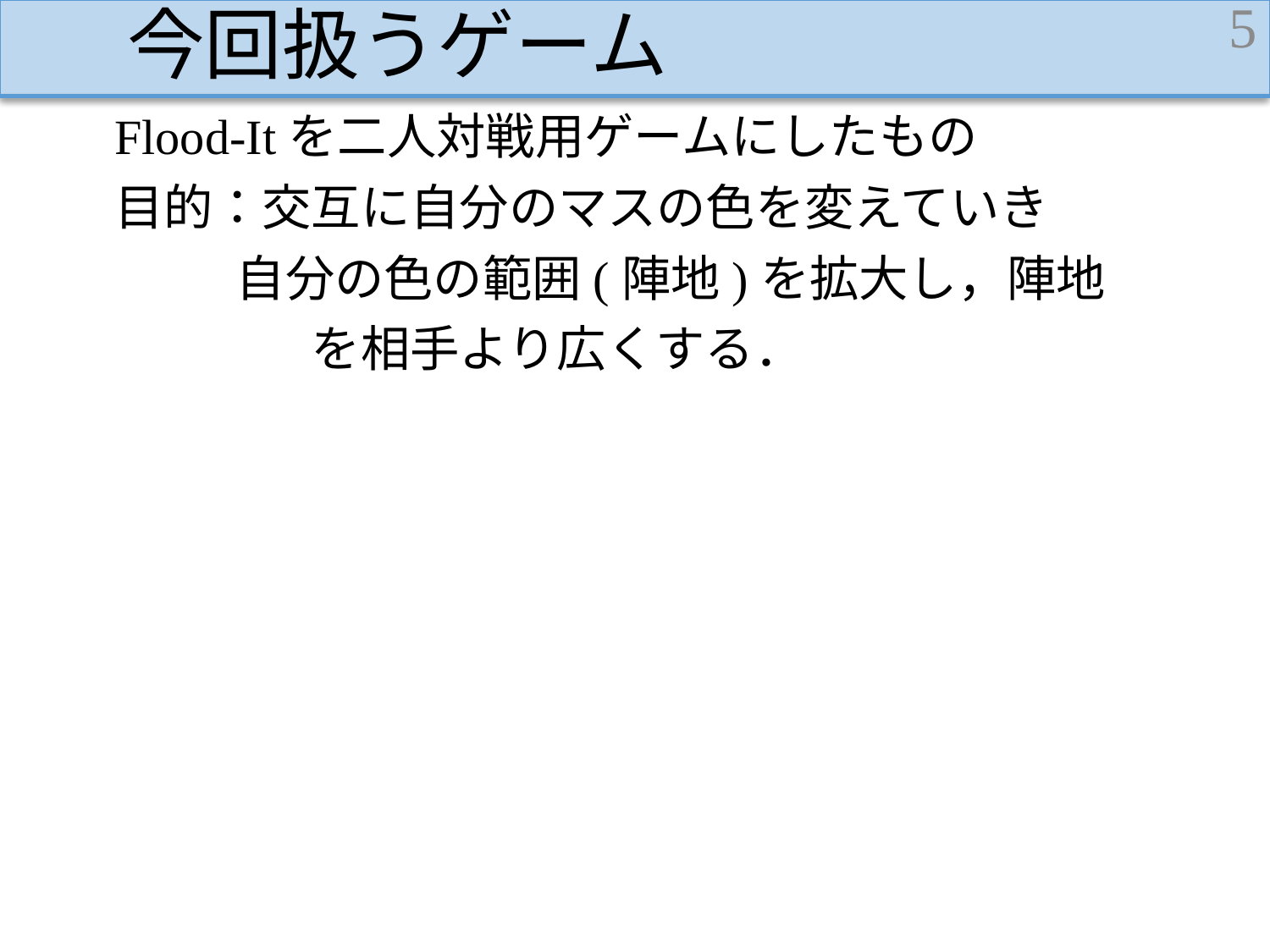

# 今回扱うゲーム
5
Flood-Itを二人対戦用ゲームにしたもの
目的：交互に自分のマスの色を変えていき
          自分の色の範囲(陣地)を拡大し，陣地
　　　　を相手より広くする．